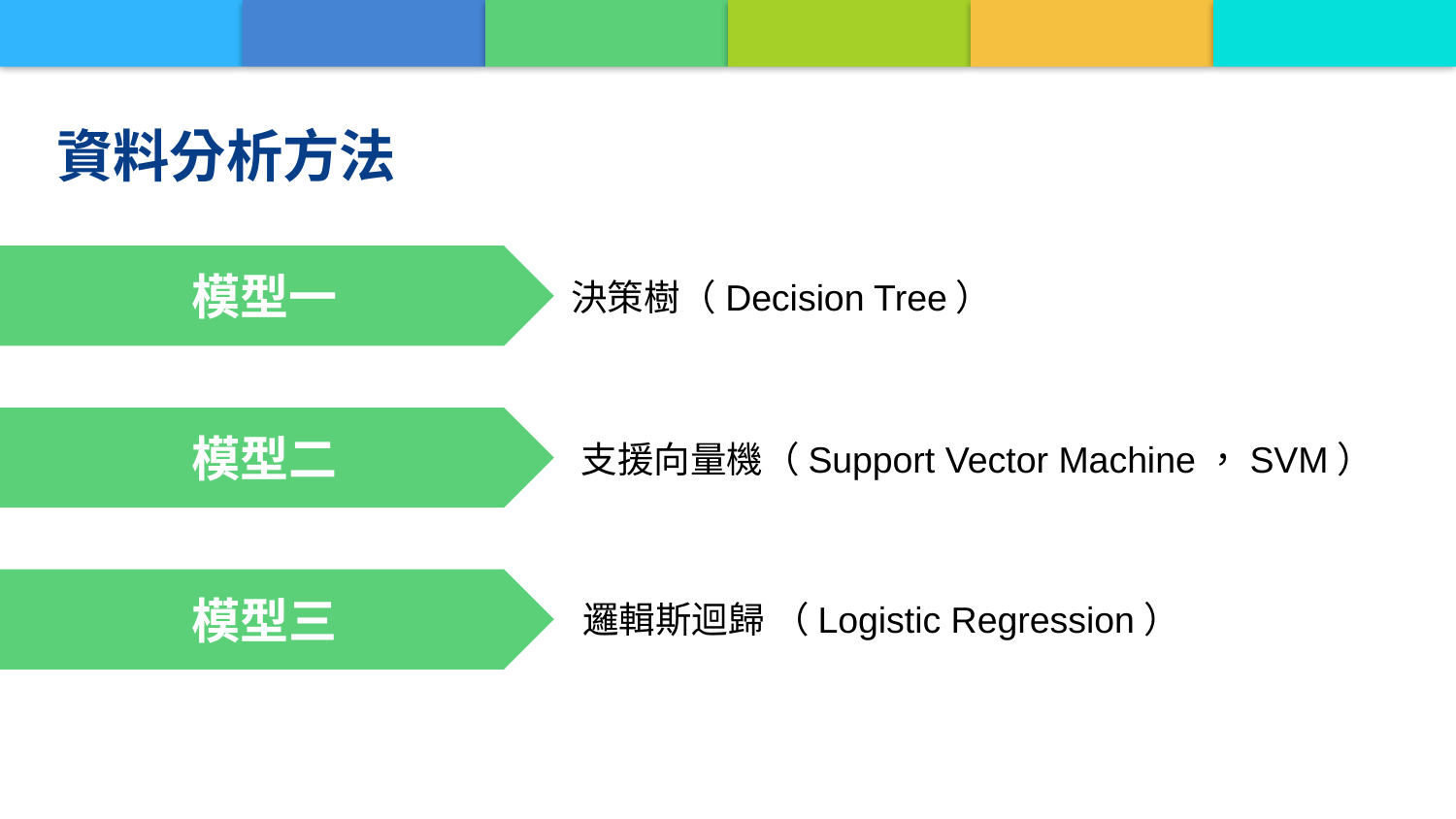

資料分析方法
模型一
決策樹（Decision Tree）
模型二
支援向量機（Support Vector Machine，SVM）
模型三
邏輯斯迴歸 （Logistic Regression）